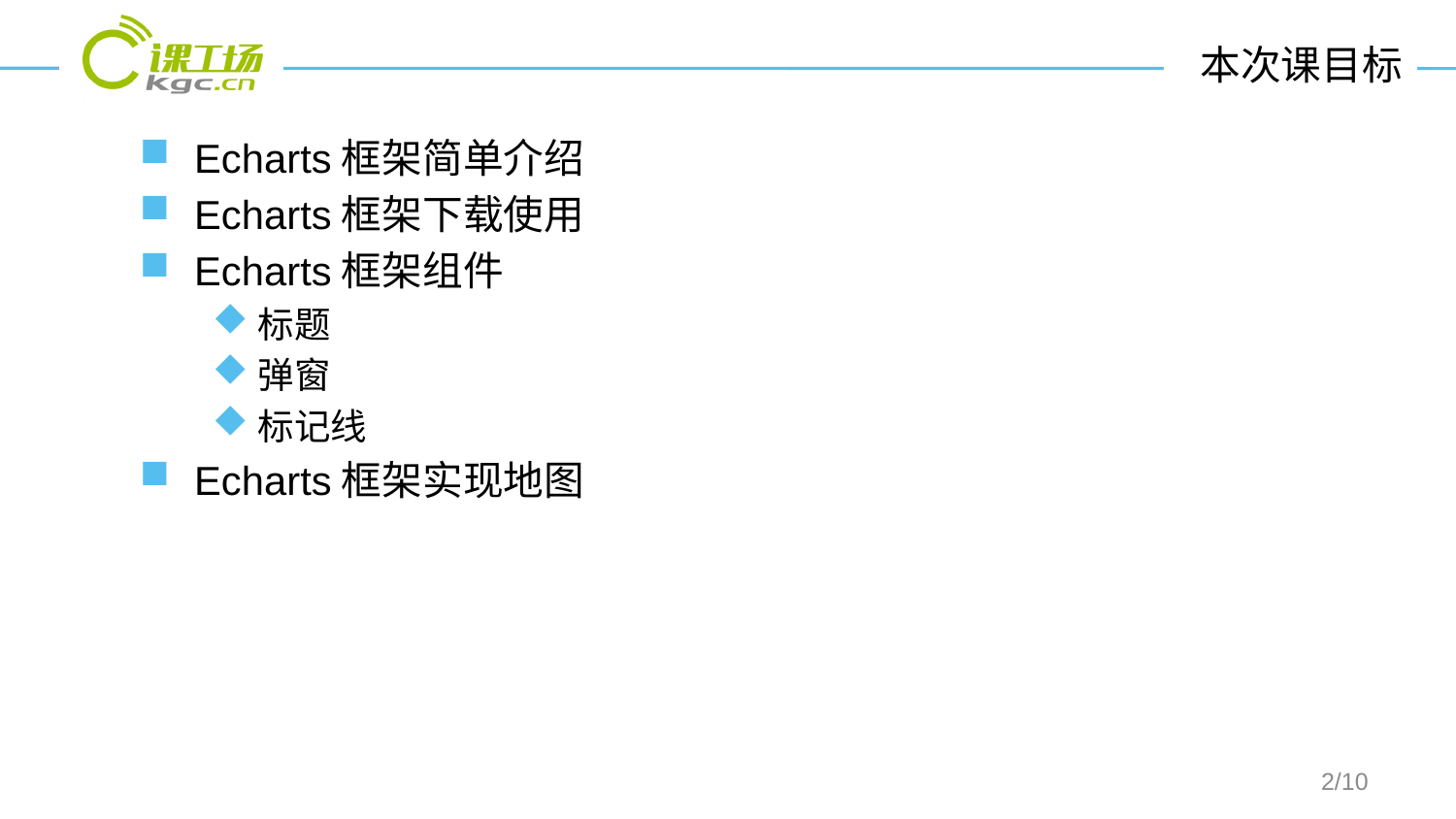

# 本次课目标
Echarts框架简单介绍
Echarts框架下载使用
Echarts框架组件
标题
弹窗
标记线
Echarts框架实现地图
2/10